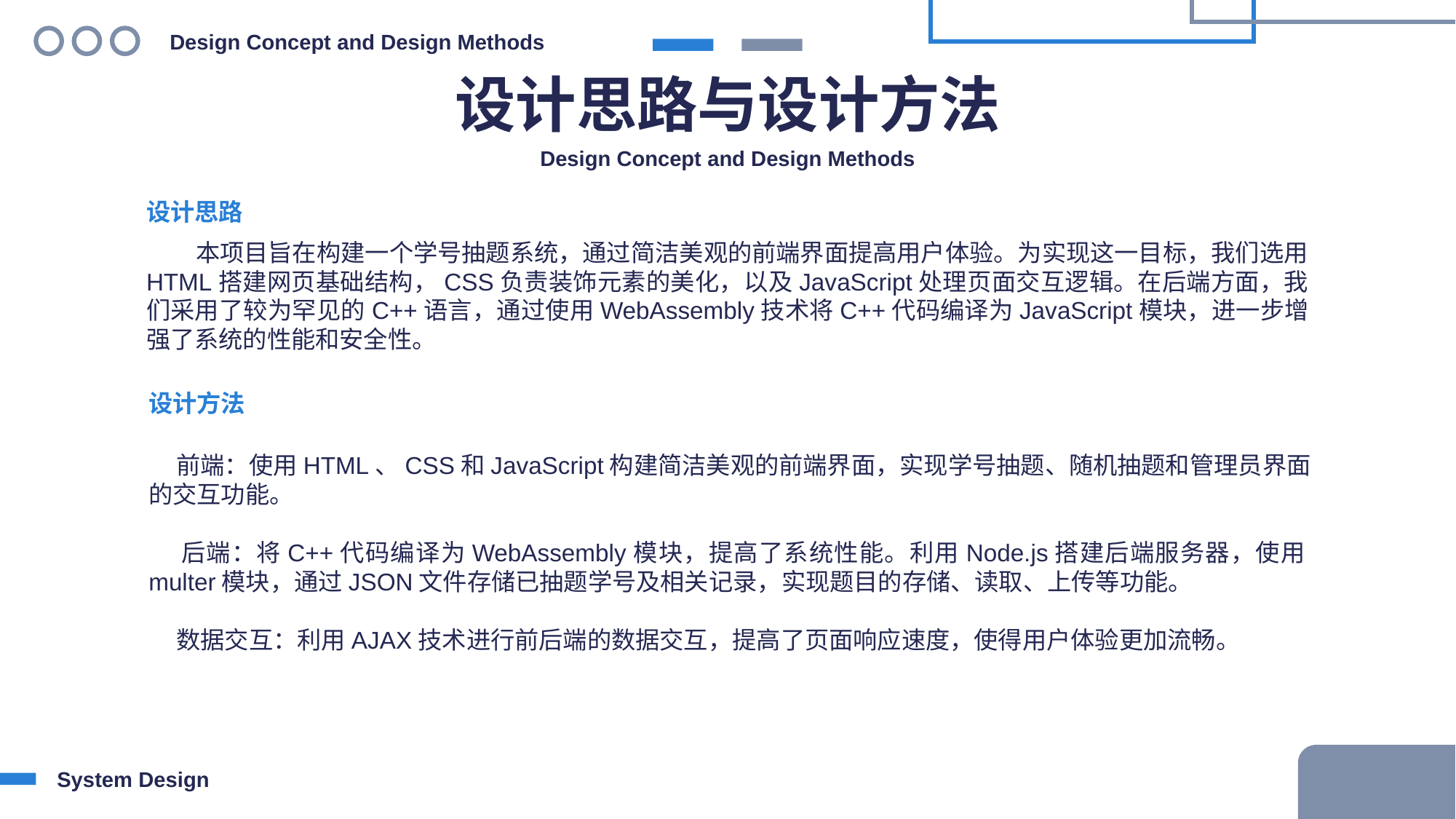

Design Concept and Design Methods

设计思路与设计方法
Design Concept and Design Methods
设计思路
        本项目旨在构建一个学号抽题系统，通过简洁美观的前端界面提高用户体验。为实现这一目标，我们选用HTML搭建网页基础结构，CSS负责装饰元素的美化，以及JavaScript处理页面交互逻辑。在后端方面，我们采用了较为罕见的C++语言，通过使用WebAssembly技术将C++代码编译为JavaScript模块，进一步增强了系统的性能和安全性。
设计方法
    前端：使用HTML、CSS和JavaScript构建简洁美观的前端界面，实现学号抽题、随机抽题和管理员界面的交互功能。

    后端：将C++代码编译为WebAssembly模块，提高了系统性能。利用Node.js搭建后端服务器，使用multer模块，通过JSON文件存储已抽题学号及相关记录，实现题目的存储、读取、上传等功能。

    数据交互：利用AJAX技术进行前后端的数据交互，提高了页面响应速度，使得用户体验更加流畅。

System Design